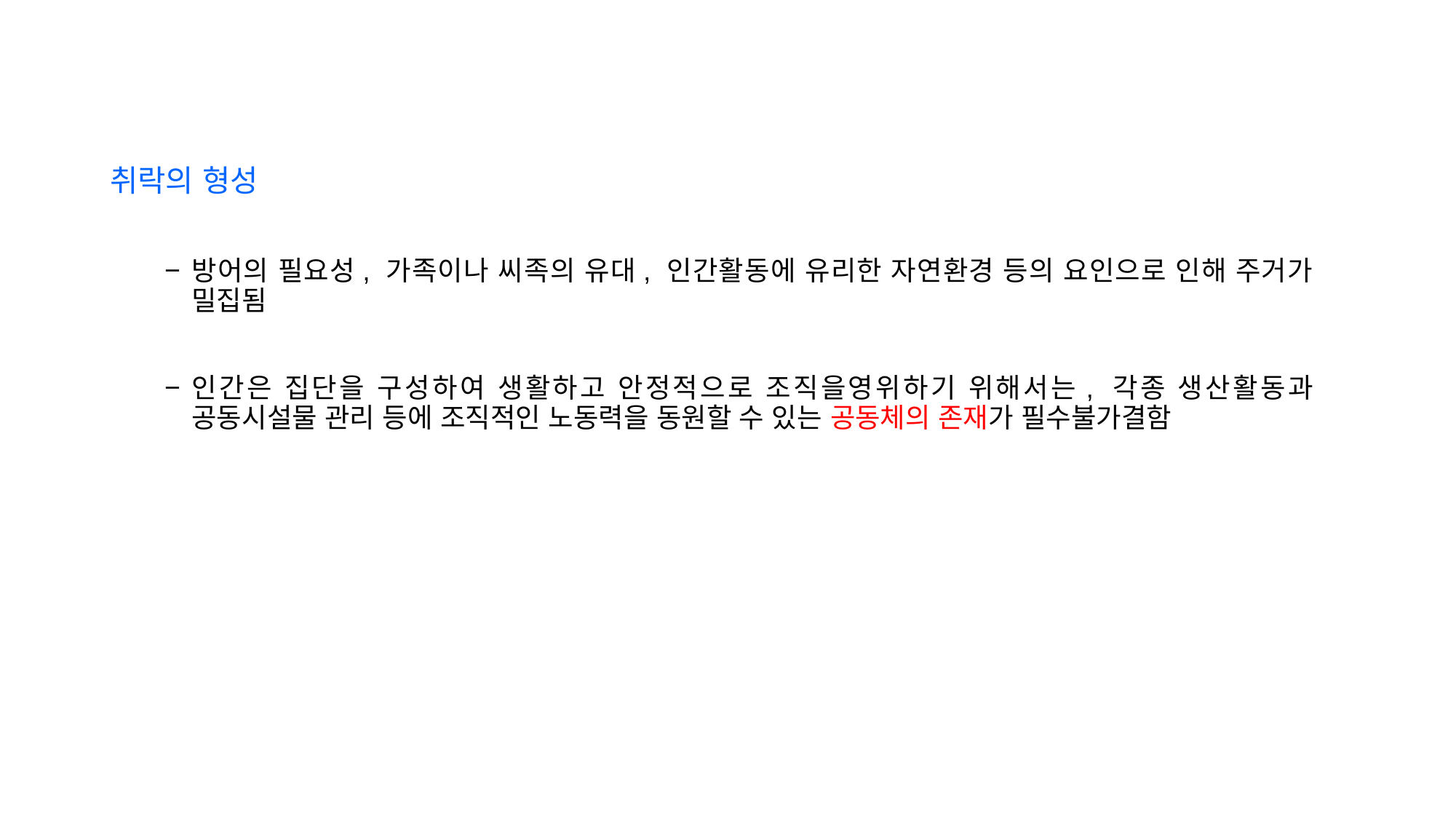

취락의 형성

방어의 필요성, 가족이나 씨족의 유대, 인간활동에 유리한 자연환경 등의 요인으로 인해 주거가 밀집됨

인간은 집단을 구성하여 생활하고 안정적으로 조직을영위하기 위해서는, 각종 생산활동과 공동시설물 관리 등에 조직적인 노동력을 동원할 수 있는 공동체의 존재가 필수불가결함